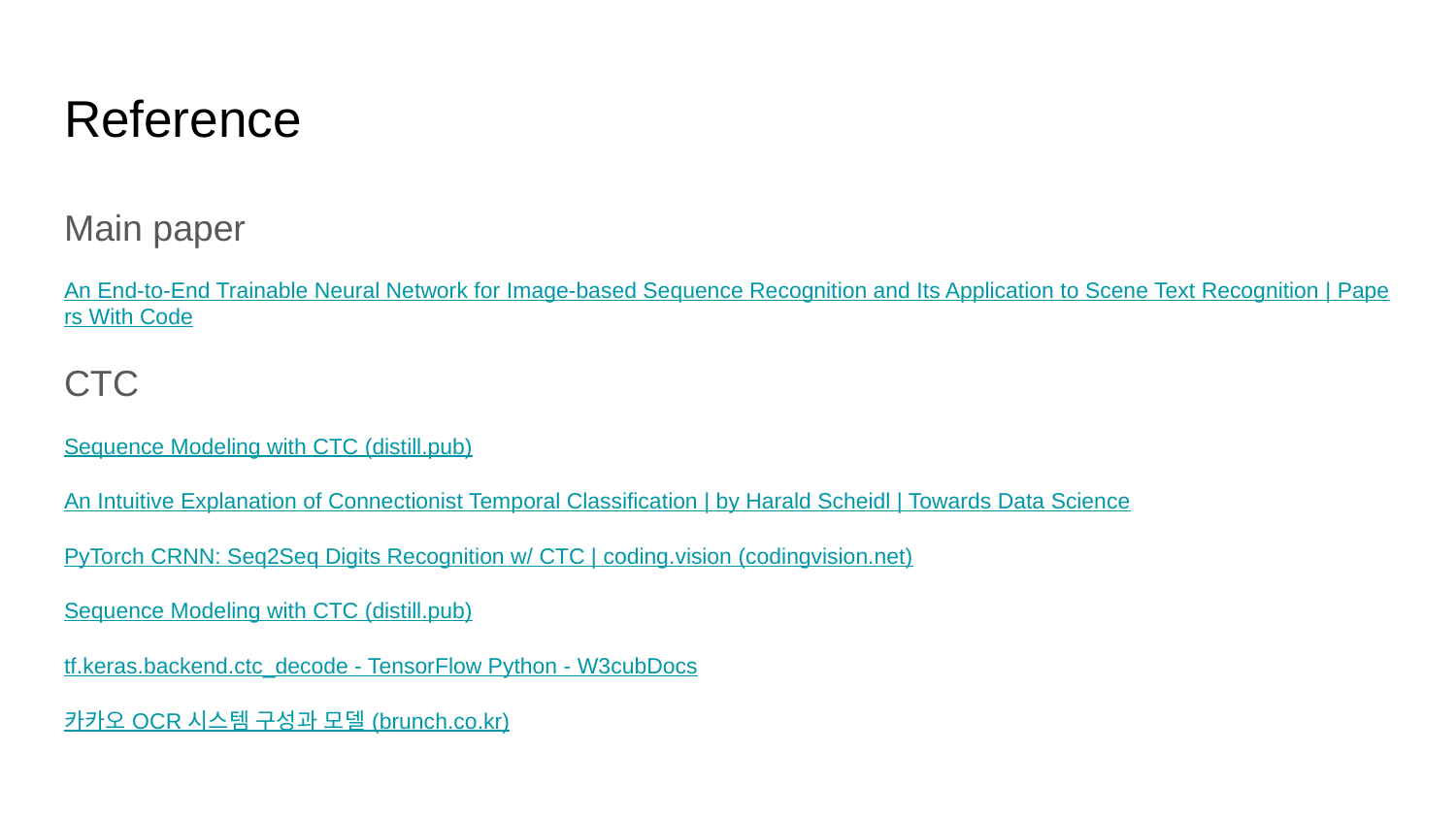

# Reference
Main paper
An End-to-End Trainable Neural Network for Image-based Sequence Recognition and Its Application to Scene Text Recognition | Papers With Code
CTC
Sequence Modeling with CTC (distill.pub)
An Intuitive Explanation of Connectionist Temporal Classification | by Harald Scheidl | Towards Data Science
PyTorch CRNN: Seq2Seq Digits Recognition w/ CTC | coding.vision (codingvision.net)
Sequence Modeling with CTC (distill.pub)
tf.keras.backend.ctc_decode - TensorFlow Python - W3cubDocs
카카오 OCR 시스템 구성과 모델 (brunch.co.kr)